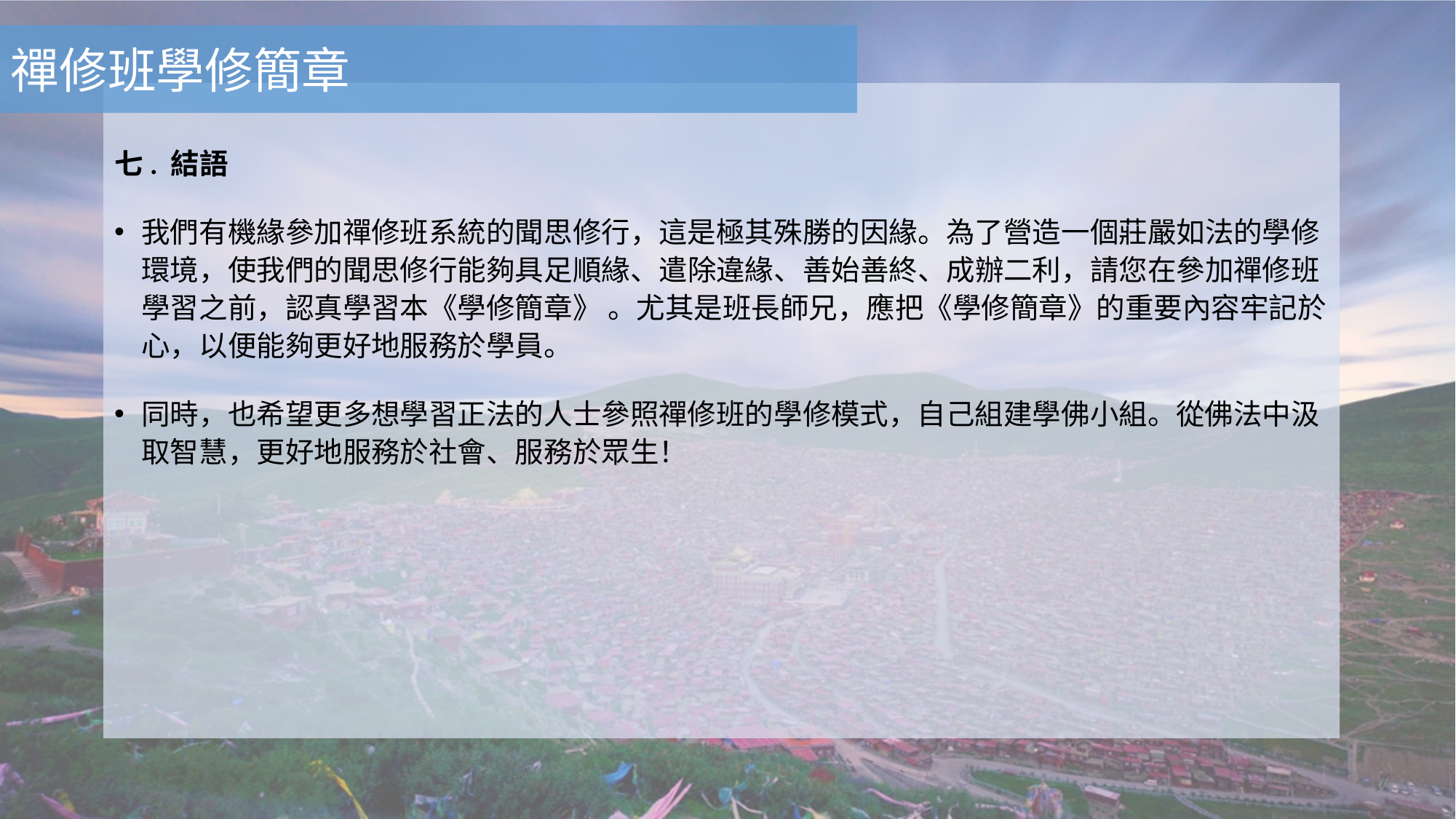

禪修班學修簡章

七. 結語
我們有機緣參加禪修班系統的聞思修行，這是極其殊勝的因緣。為了營造一個莊嚴如法的學修環境，使我們的聞思修行能夠具足順緣、遣除違緣、善始善終、成辦二利，請您在參加禪修班學習之前，認真學習本《學修簡章》 。尤其是班長師兄，應把《學修簡章》的重要內容牢記於心，以便能夠更好地服務於學員。
同時，也希望更多想學習正法的人士參照禪修班的學修模式，自己組建學佛小組。從佛法中汲取智慧，更好地服務於社會、服務於眾生！